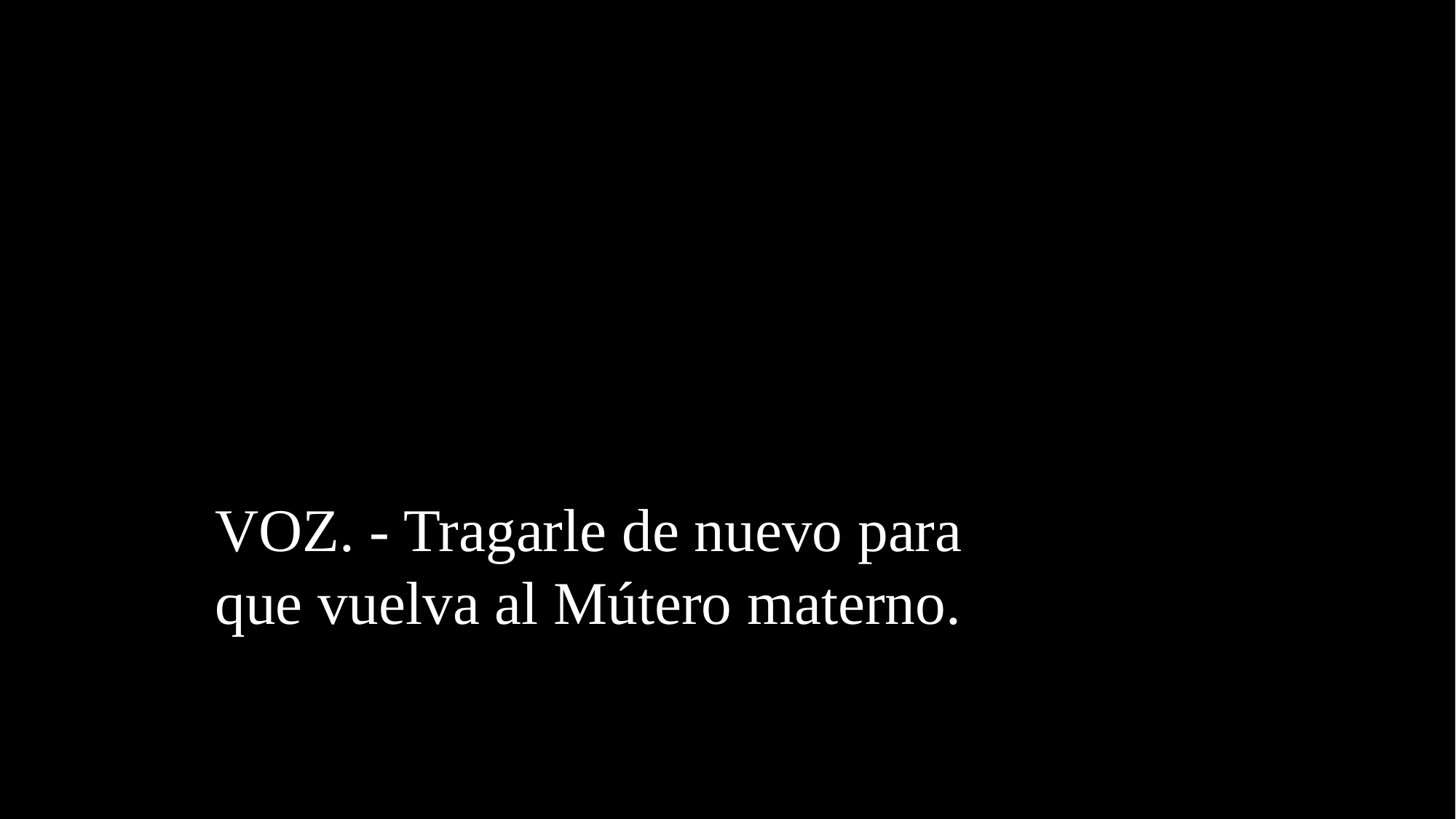

VOZ. - Tragarle de nuevo para que vuelva al Mútero materno.

声: 彼が母親の子宮に戻るように、もう一度彼を飲み込もうとしているのです